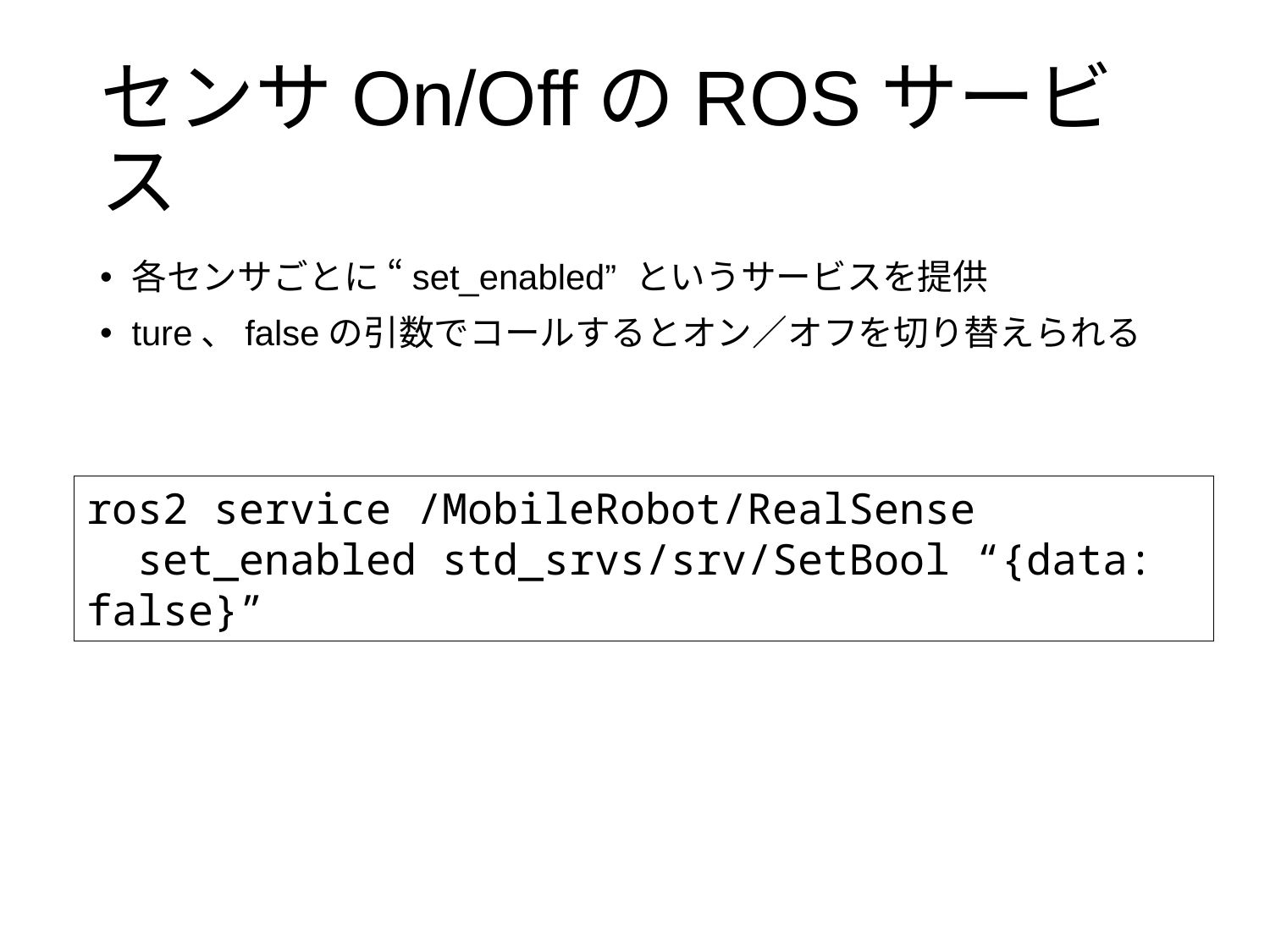

# センサOn/OffのROSサービス
各センサごとに “set_enabled” というサービスを提供
ture、falseの引数でコールするとオン／オフを切り替えられる

ros2 service /MobileRobot/RealSense
  set_enabled std_srvs/srv/SetBool “{data: false}”